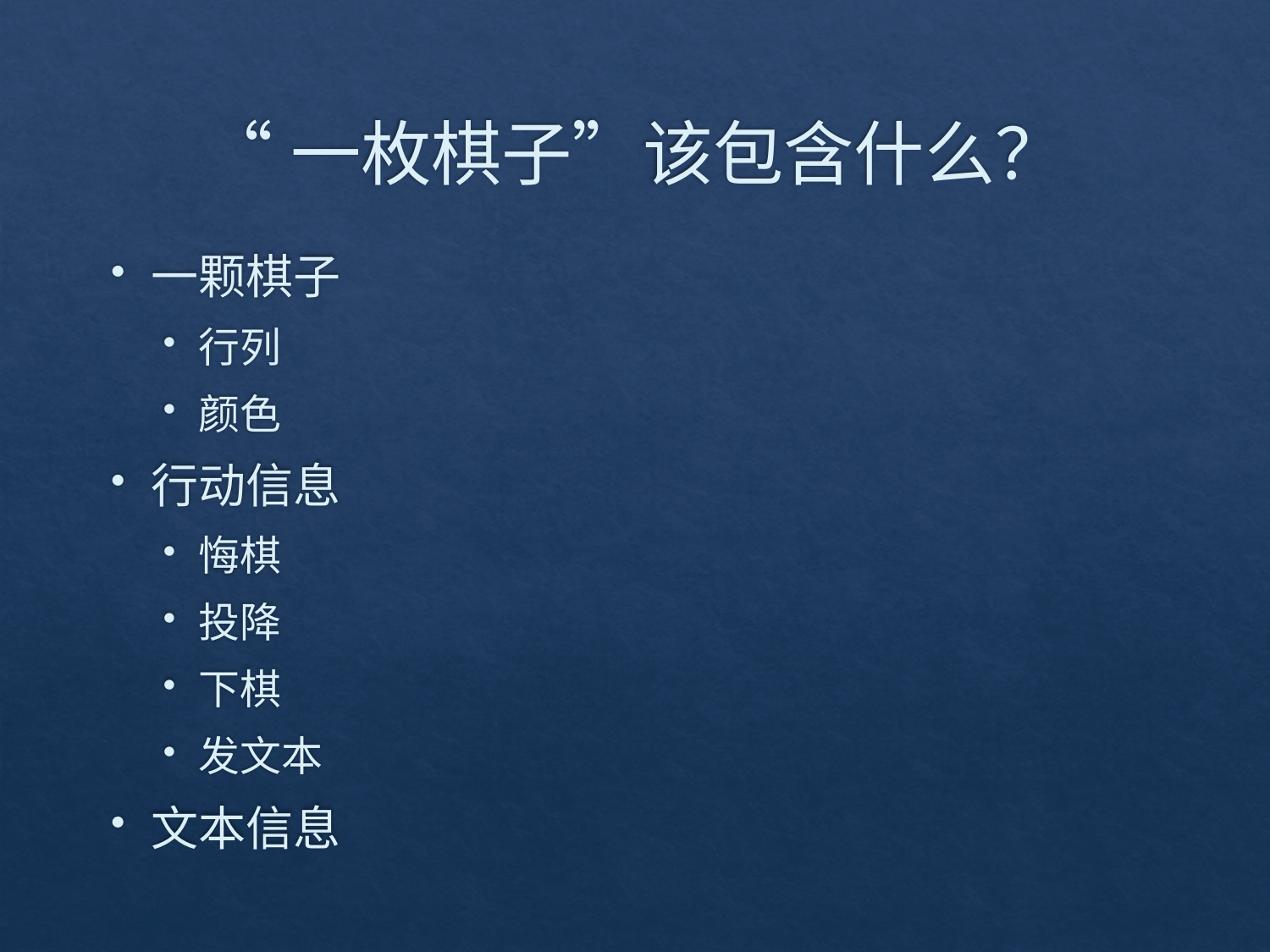

# “一枚棋子”该包含什么？
一颗棋子
行列
颜色
行动信息
悔棋
投降
下棋
发文本
文本信息